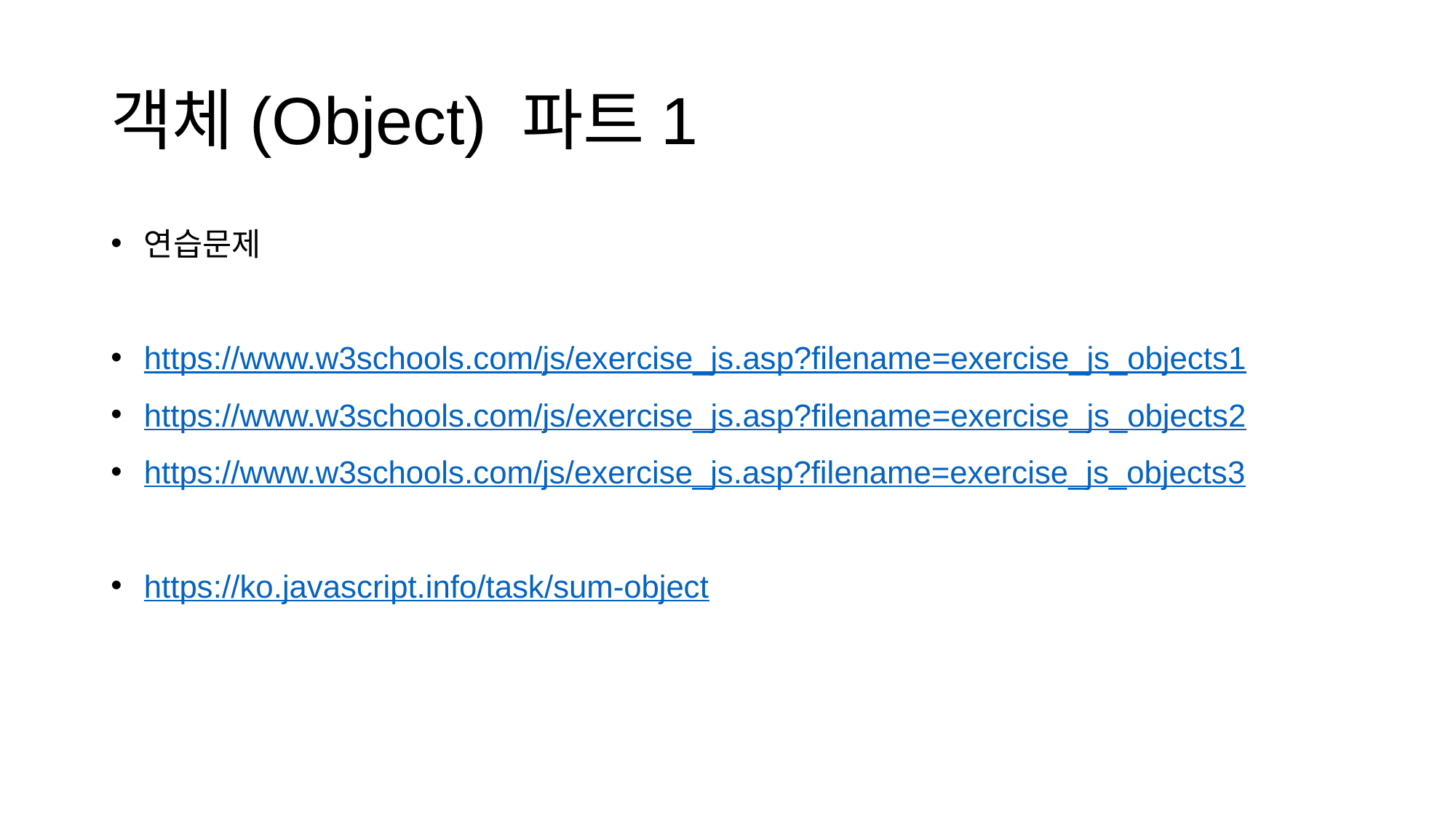

# 객체(Object) 파트1
연습문제

https://www.w3schools.com/js/exercise_js.asp?filename=exercise_js_objects1
https://www.w3schools.com/js/exercise_js.asp?filename=exercise_js_objects2
https://www.w3schools.com/js/exercise_js.asp?filename=exercise_js_objects3

https://ko.javascript.info/task/sum-object